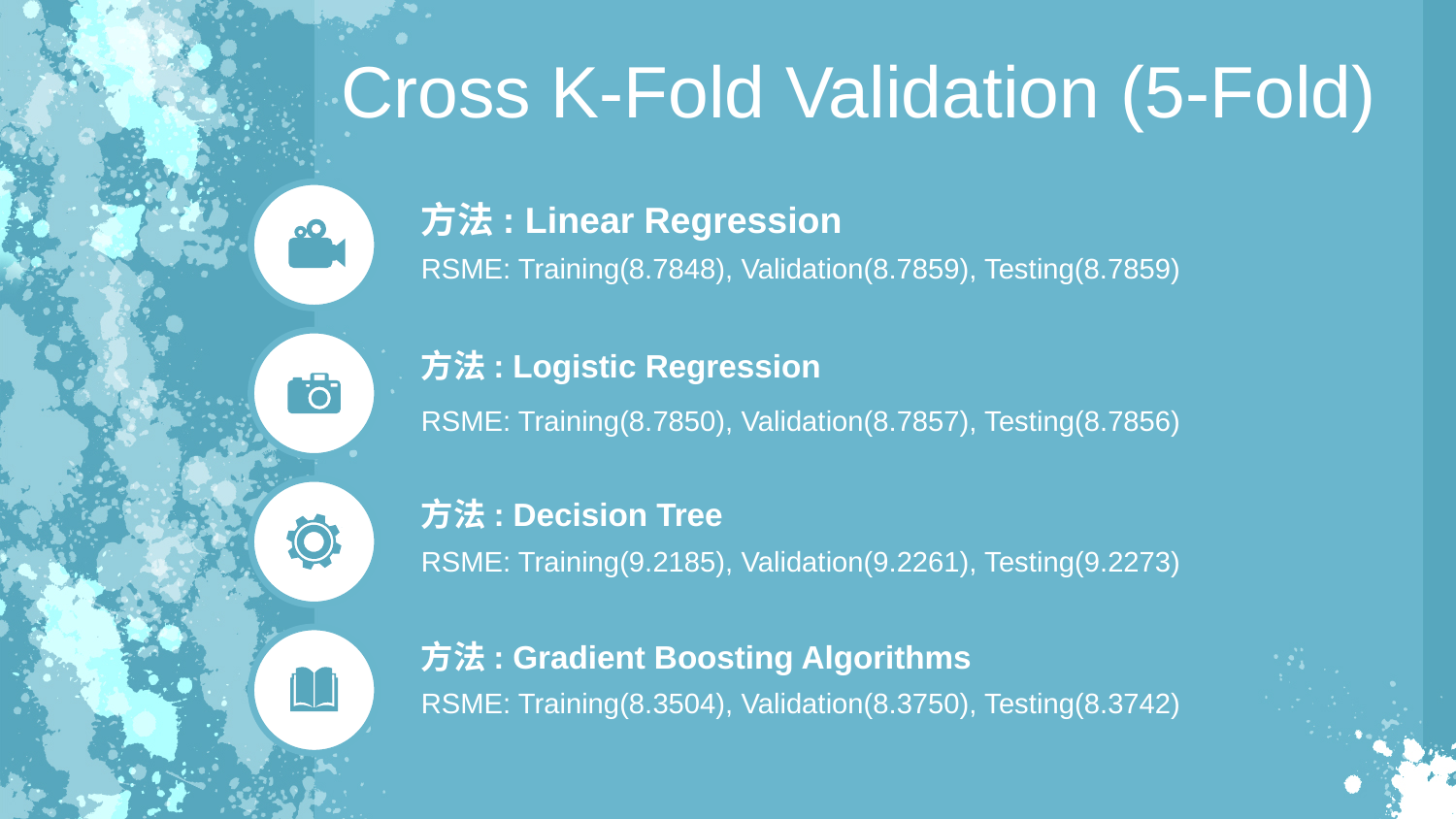

Cross K-Fold Validation (5-Fold)

方法: Linear Regression
RSME: Training(8.7848), Validation(8.7859), Testing(8.7859)

方法: Logistic Regression
RSME: Training(8.7850), Validation(8.7857), Testing(8.7856)

方法: Decision Tree
RSME: Training(9.2185), Validation(9.2261), Testing(9.2273)

方法: Gradient Boosting Algorithms
RSME: Training(8.3504), Validation(8.3750), Testing(8.3742)